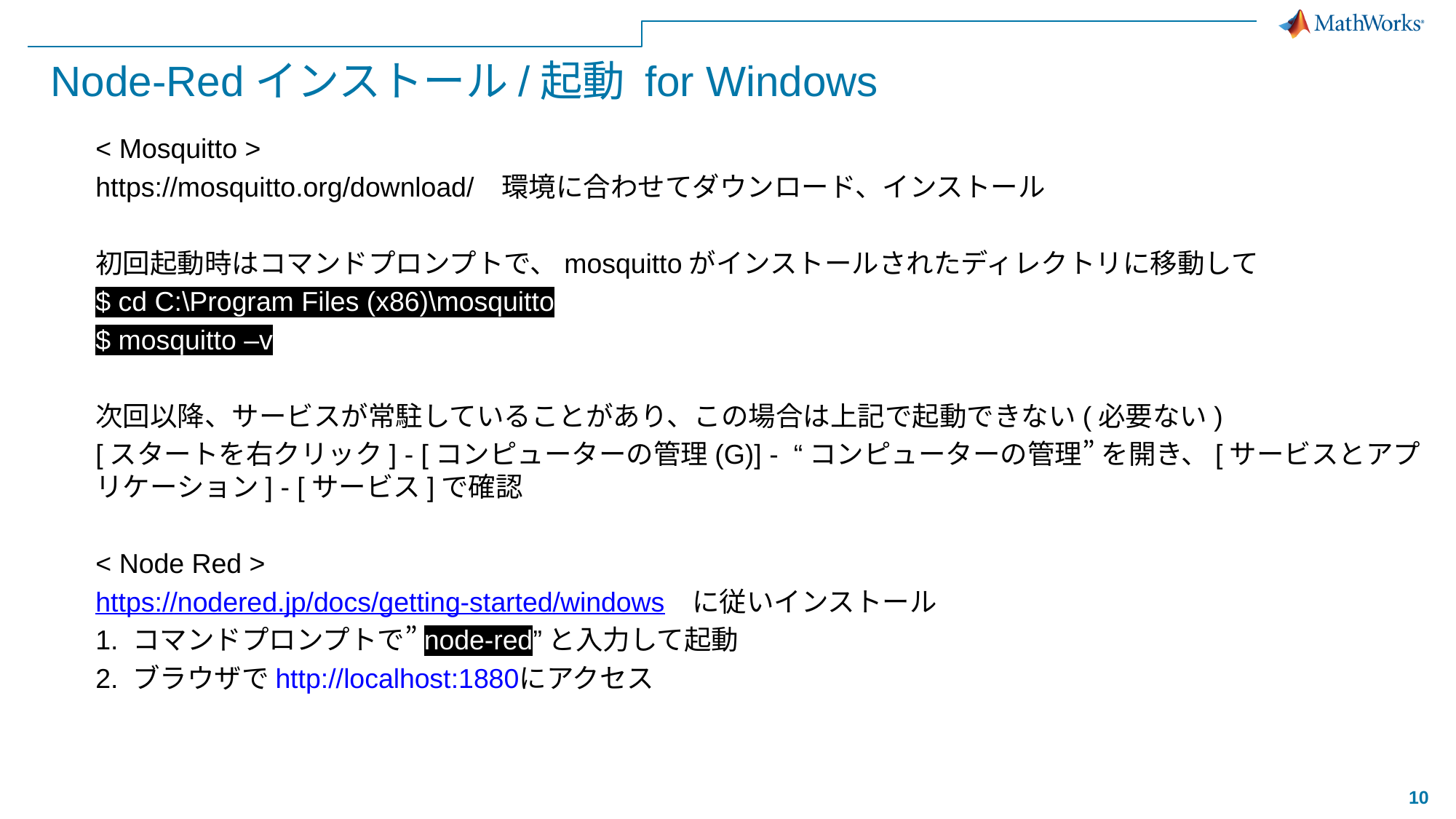

# Node-Redインストール/起動 for Windows
< Mosquitto >
https://mosquitto.org/download/　環境に合わせてダウンロード、インストール

初回起動時はコマンドプロンプトで、mosquittoがインストールされたディレクトリに移動して
$ cd C:\Program Files (x86)\mosquitto
$ mosquitto –v

次回以降、サービスが常駐していることがあり、この場合は上記で起動できない(必要ない)
[スタートを右クリック] - [コンピューターの管理(G)] -  “コンピューターの管理” を開き、[サービスとアプリケーション] - [サービス]で確認

< Node Red >
https://nodered.jp/docs/getting-started/windows　に従いインストール
1. コマンドプロンプトで”node-red”と入力して起動
2. ブラウザでhttp://localhost:1880にアクセス